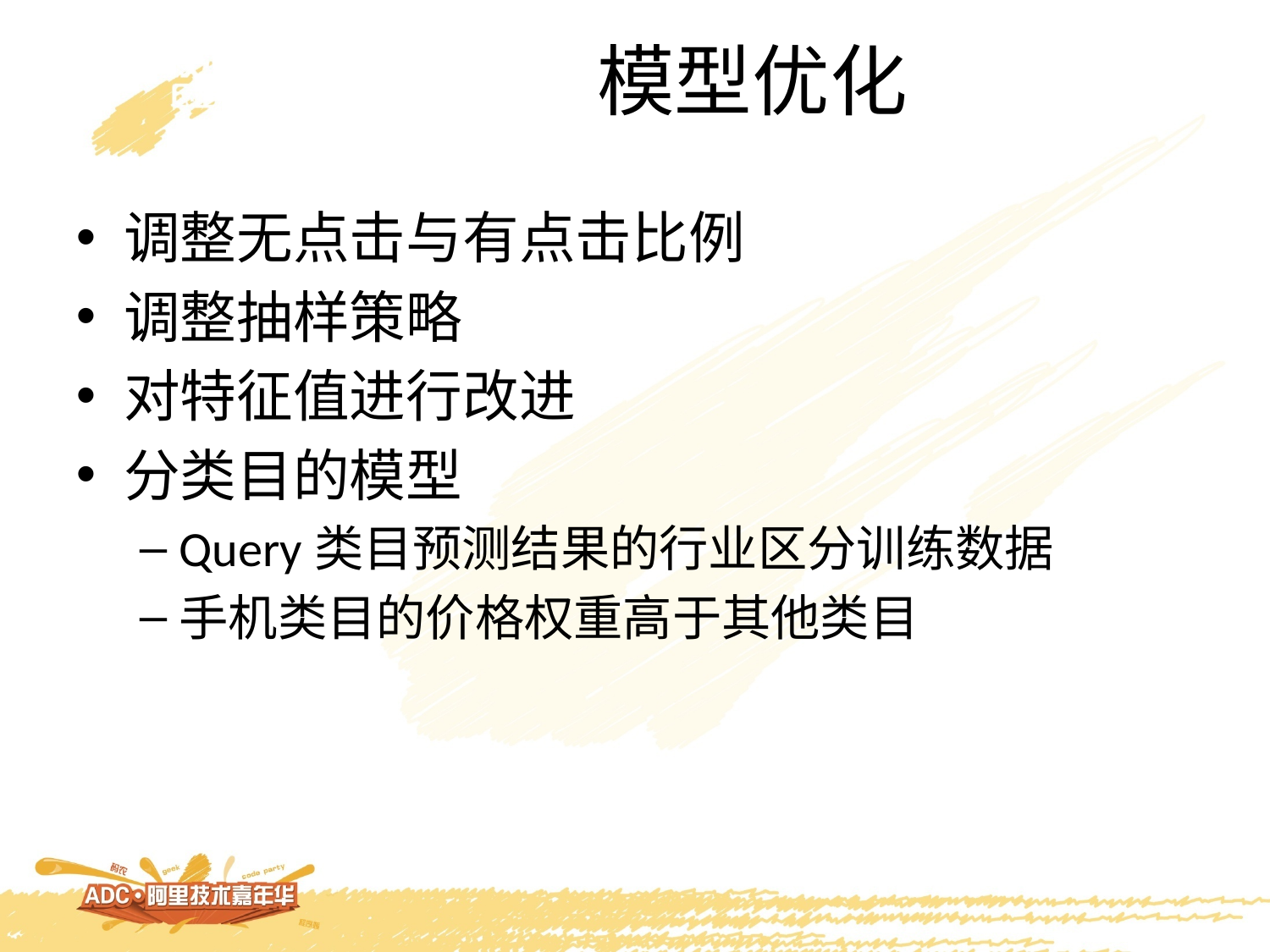

# 模型优化
调整无点击与有点击比例
调整抽样策略
对特征值进行改进
分类目的模型
Query类目预测结果的行业区分训练数据
手机类目的价格权重高于其他类目